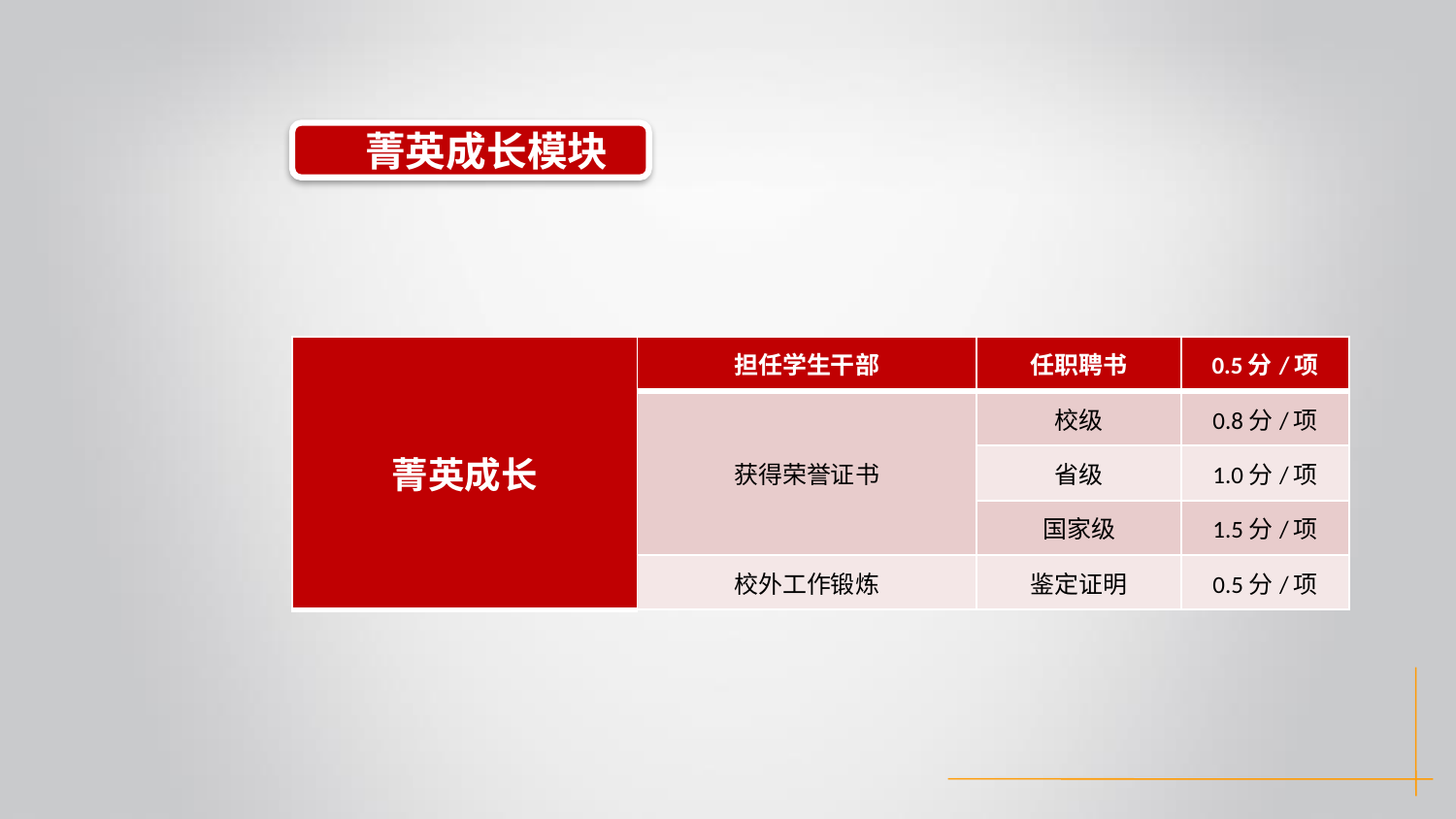

菁英成长模块

| 菁英成长 | 担任学生干部 | 任职聘书 | 0.5分/项 |
| --- | --- | --- | --- |
|  | 获得荣誉证书 | 校级 | 0.8分/项 |
|  |  | 省级 | 1.0分/项 |
|  |  | 国家级 | 1.5分/项 |
|  | 校外工作锻炼 | 鉴定证明 | 0.5分/项 |